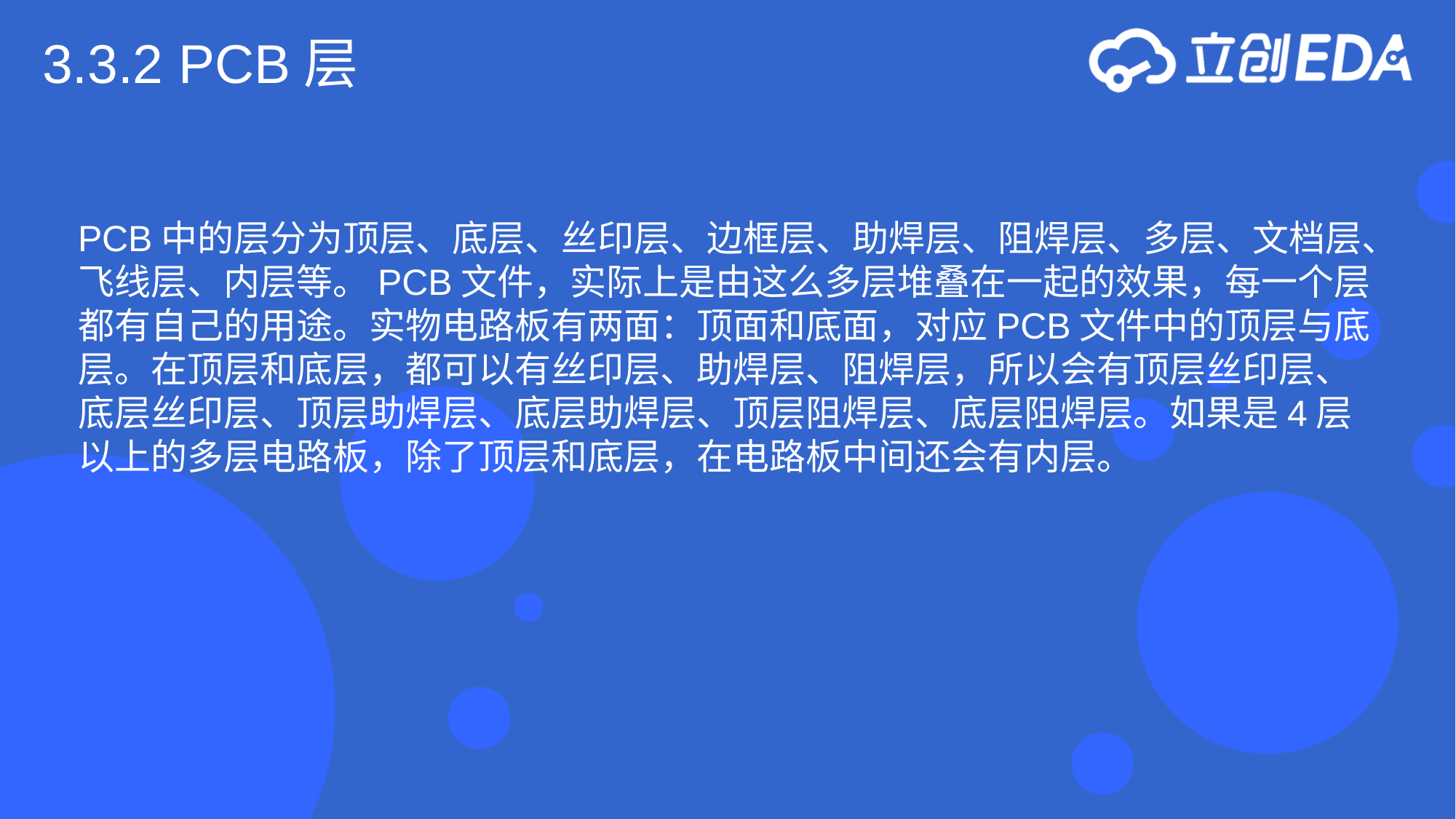

3.3.2 PCB层
PCB中的层分为顶层、底层、丝印层、边框层、助焊层、阻焊层、多层、文档层、飞线层、内层等。PCB文件，实际上是由这么多层堆叠在一起的效果，每一个层都有自己的用途。实物电路板有两面：顶面和底面，对应PCB文件中的顶层与底层。在顶层和底层，都可以有丝印层、助焊层、阻焊层，所以会有顶层丝印层、底层丝印层、顶层助焊层、底层助焊层、顶层阻焊层、底层阻焊层。如果是4层以上的多层电路板，除了顶层和底层，在电路板中间还会有内层。